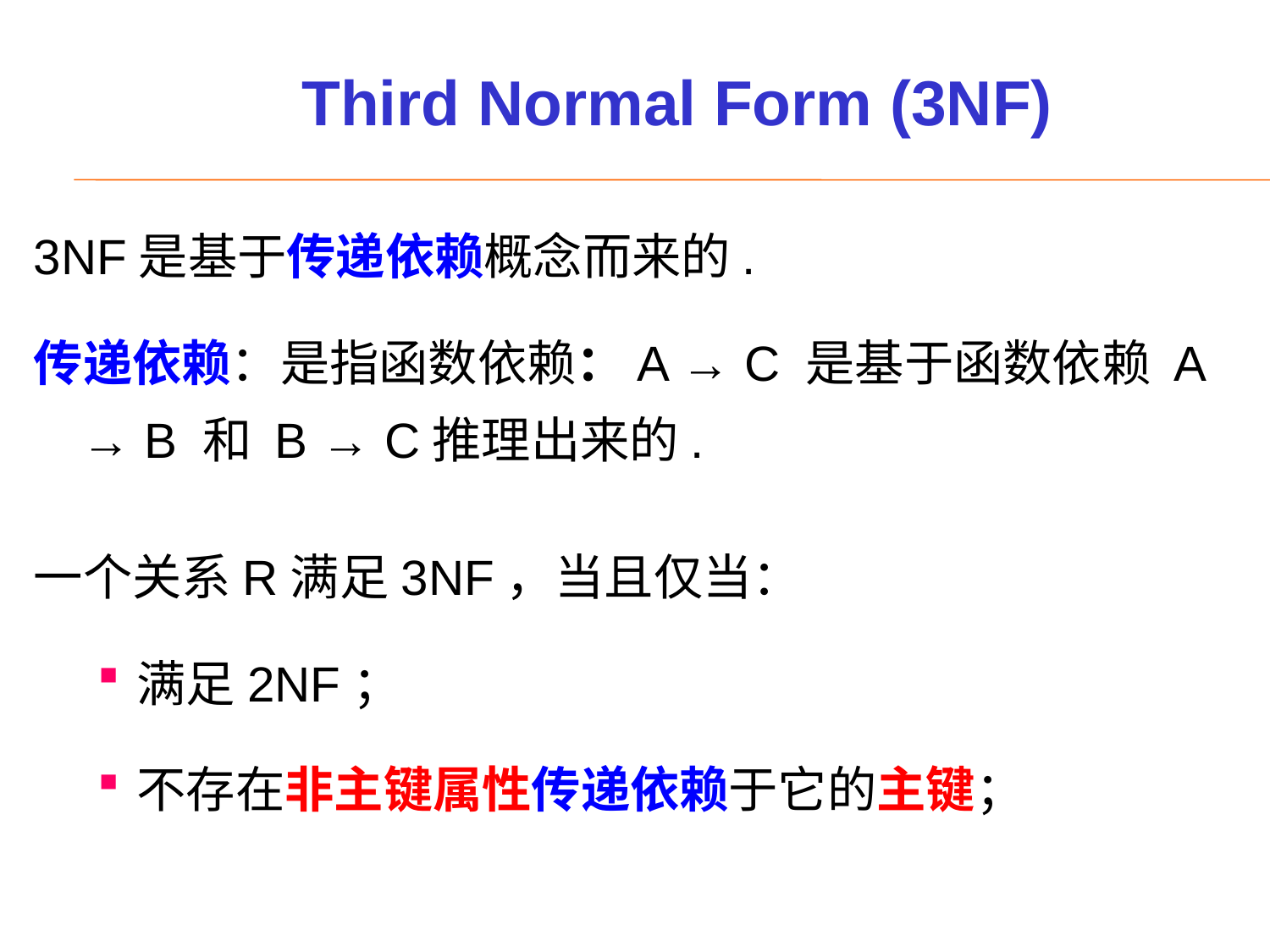

# Third Normal Form (3NF)
3NF是基于传递依赖概念而来的.
传递依赖：是指函数依赖：A → C 是基于函数依赖 A → B 和 B → C推理出来的.

一个关系R满足3NF，当且仅当：
满足2NF；
不存在非主键属性传递依赖于它的主键；